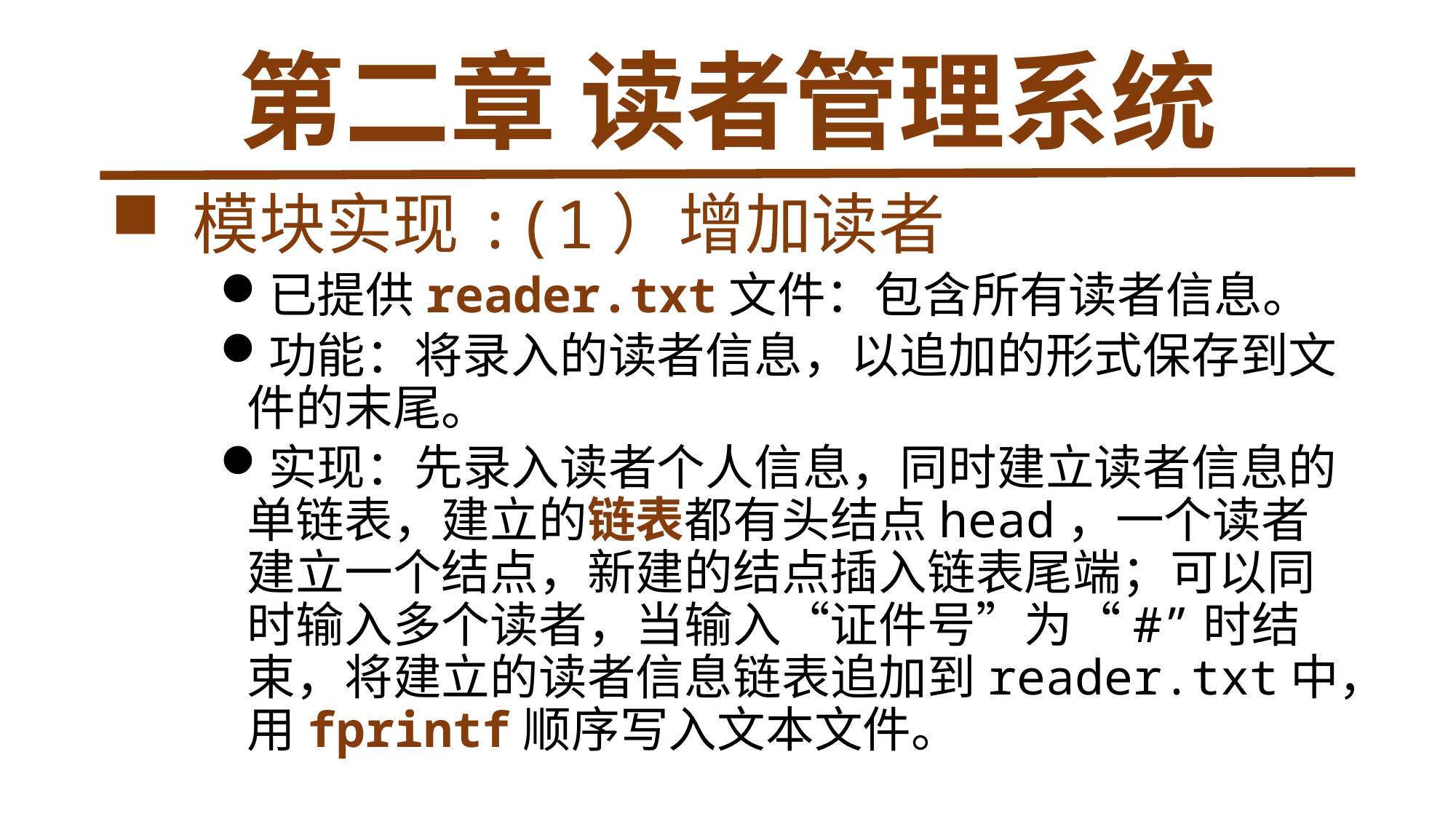

# 第二章 读者管理系统
 模块实现:(1）增加读者
已提供reader.txt文件：包含所有读者信息。
功能：将录入的读者信息，以追加的形式保存到文件的末尾。
实现：先录入读者个人信息，同时建立读者信息的单链表，建立的链表都有头结点head，一个读者建立一个结点，新建的结点插入链表尾端；可以同时输入多个读者，当输入“证件号”为“#”时结束，将建立的读者信息链表追加到reader.txt中，用fprintf顺序写入文本文件。